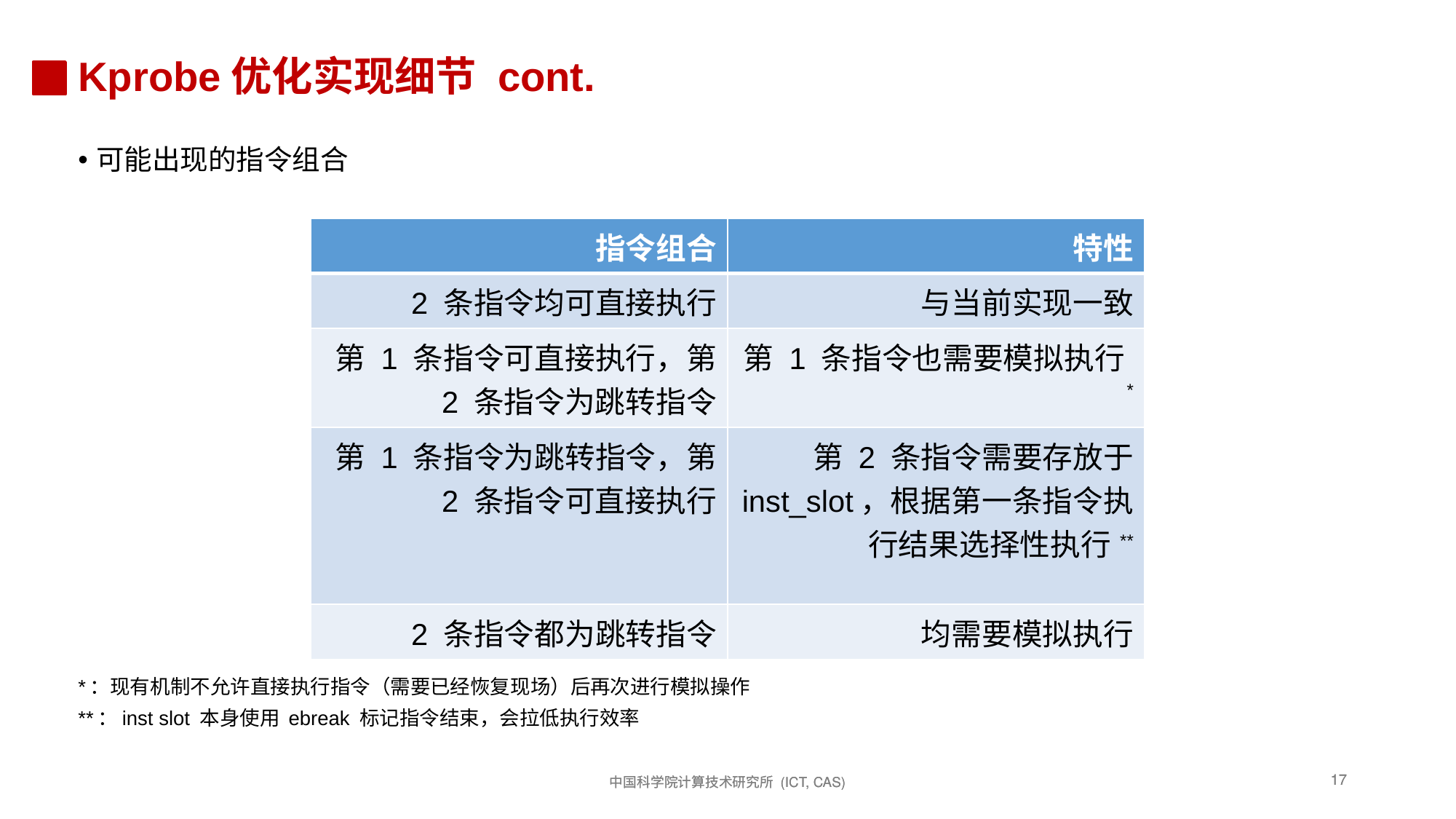

# Kprobe优化实现细节 cont.
可能出现的指令组合

*：现有机制不允许直接执行指令（需要已经恢复现场）后再次进行模拟操作
**：inst slot 本身使用 ebreak 标记指令结束，会拉低执行效率
| 指令组合 | 特性 |
| --- | --- |
| 2 条指令均可直接执行 | 与当前实现一致 |
| 第 1 条指令可直接执行，第 2 条指令为跳转指令 | 第 1 条指令也需要模拟执行\* |
| 第 1 条指令为跳转指令，第 2 条指令可直接执行 | 第 2 条指令需要存放于 inst\_slot，根据第一条指令执行结果选择性执行\*\* |
| 2 条指令都为跳转指令 | 均需要模拟执行 |